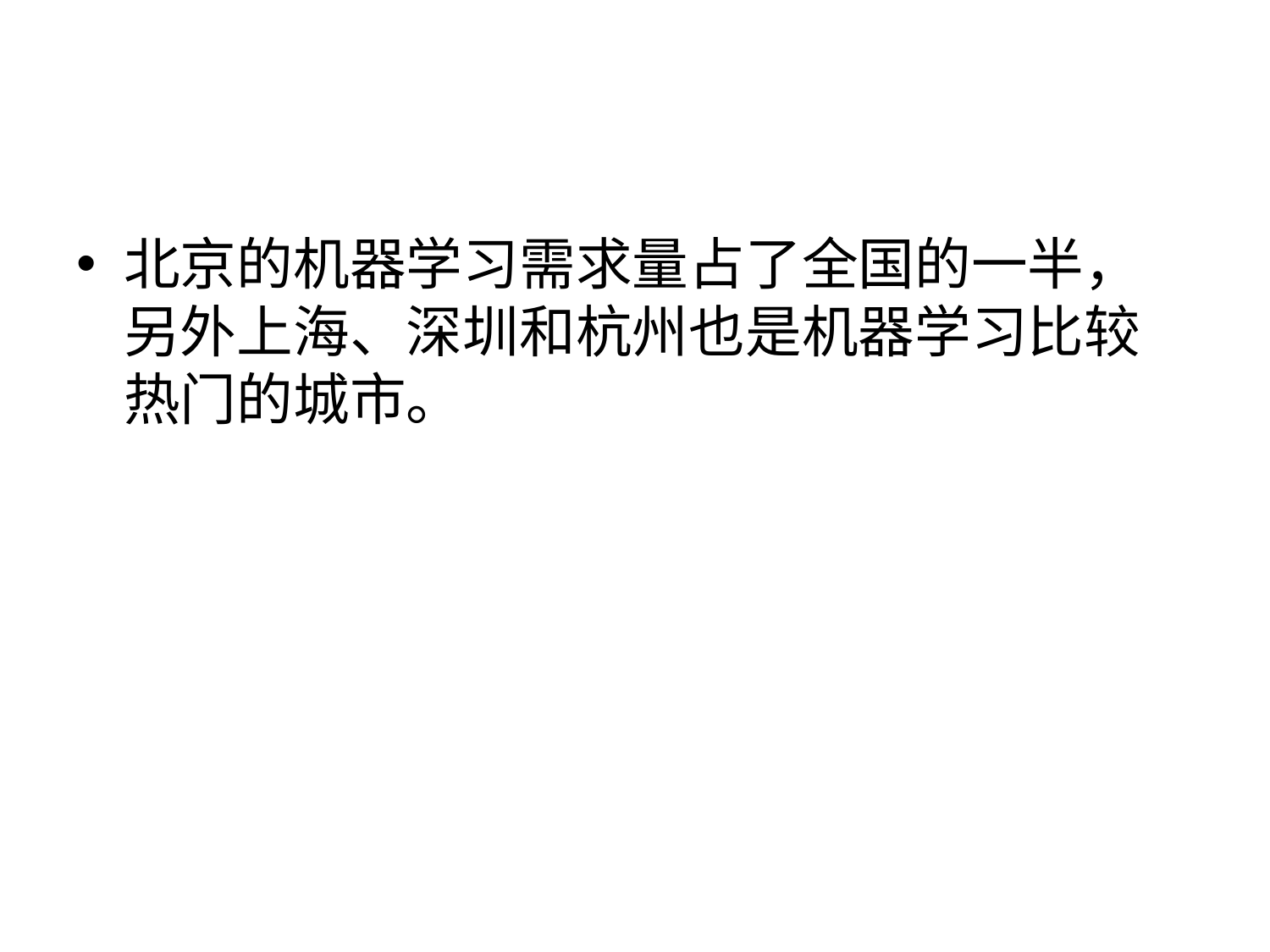

#
北京的机器学习需求量占了全国的一半，另外上海、深圳和杭州也是机器学习比较热门的城市。